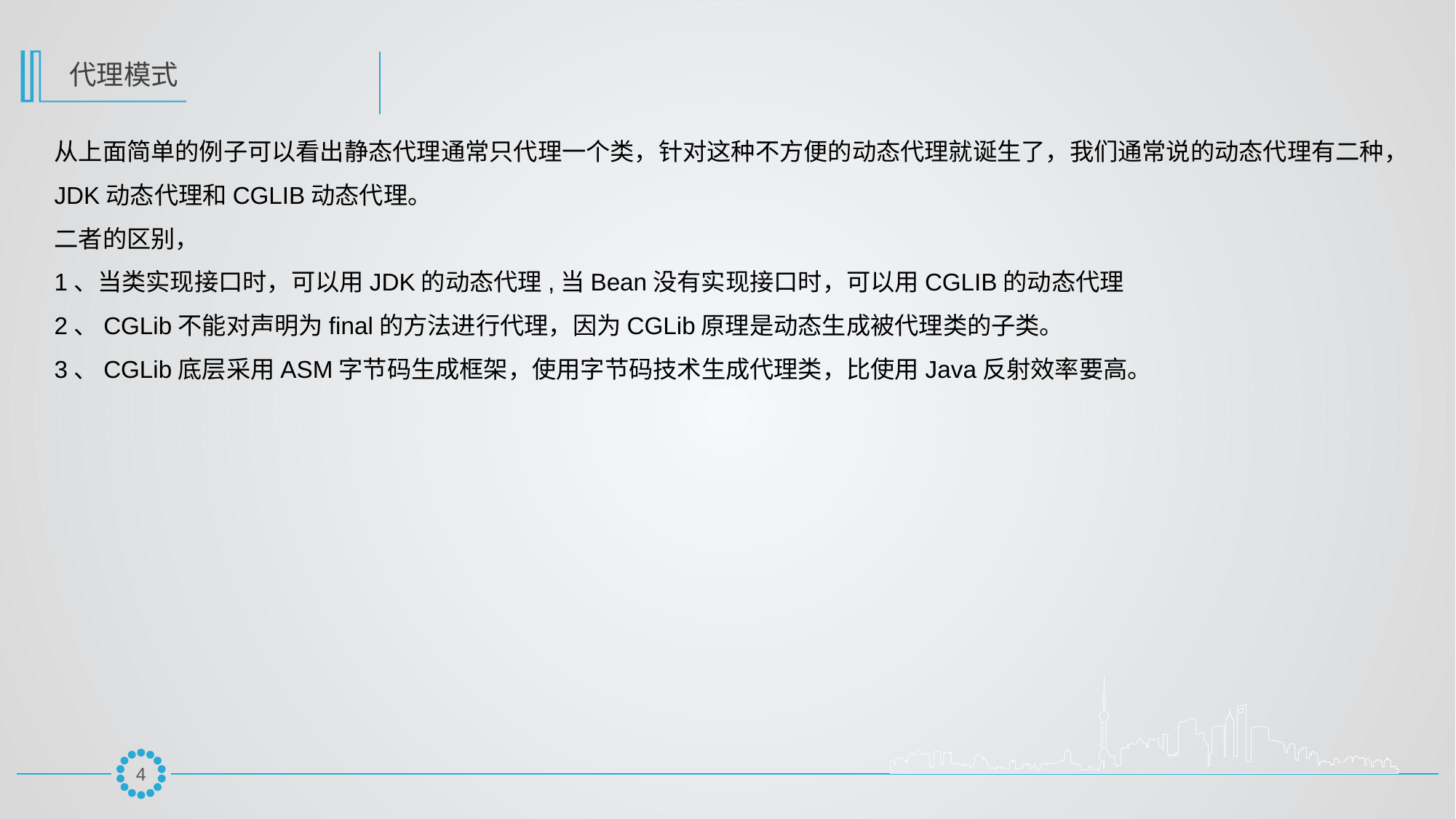

代理模式
从上面简单的例子可以看出静态代理通常只代理一个类，针对这种不方便的动态代理就诞生了，我们通常说的动态代理有二种，
JDK动态代理和CGLIB动态代理。
二者的区别，
1、当类实现接口时，可以用JDK的动态代理,当Bean没有实现接口时，可以用CGLIB的动态代理
2、CGLib不能对声明为final的方法进行代理，因为CGLib原理是动态生成被代理类的子类。
3、CGLib底层采用ASM字节码生成框架，使用字节码技术生成代理类，比使用Java反射效率要高。

4